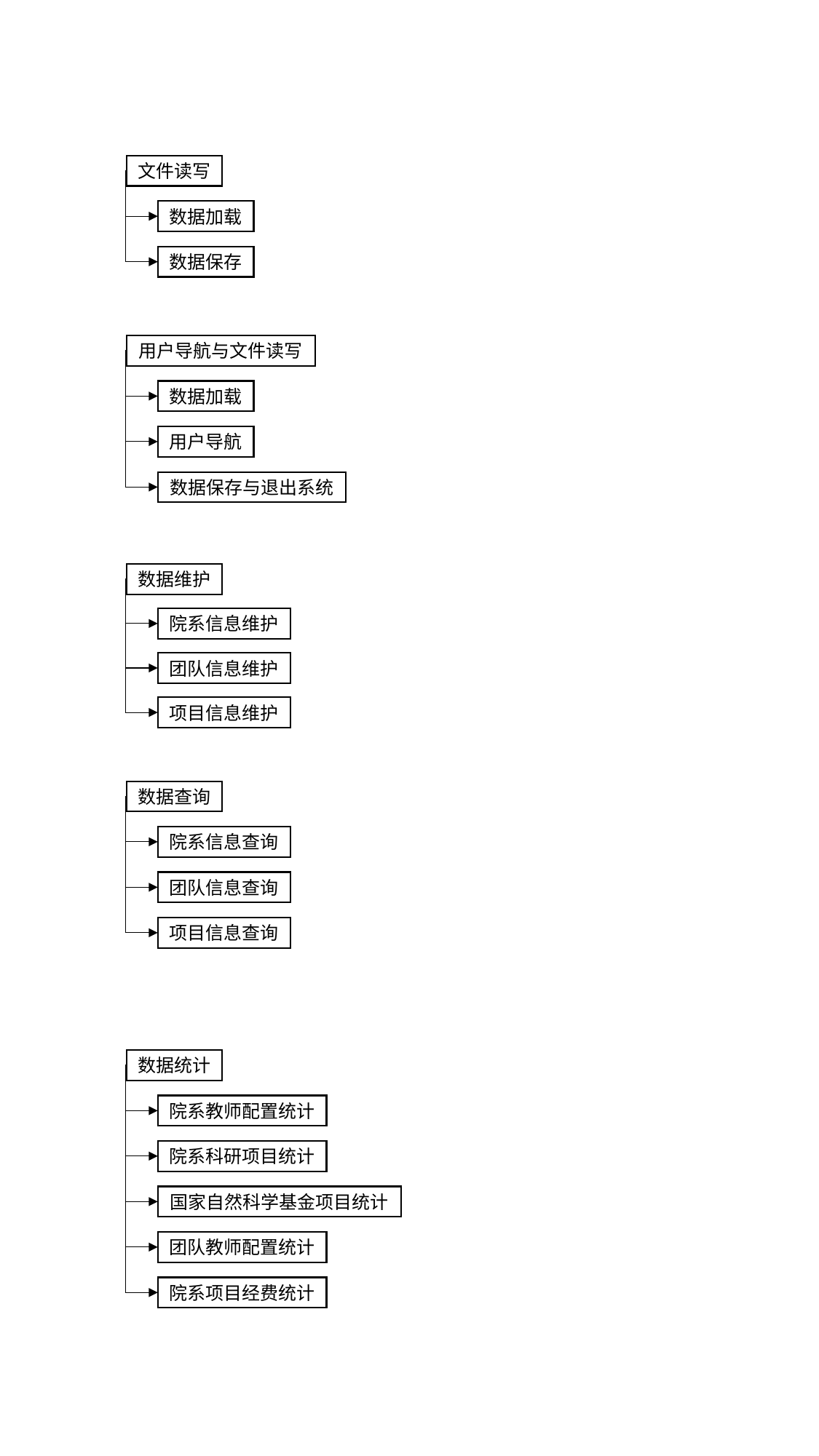

文件读写
数据加载
数据保存
用户导航与文件读写
数据加载
用户导航
数据保存与退出系统
数据维护
院系信息维护
团队信息维护
项目信息维护
数据查询
院系信息查询
团队信息查询
项目信息查询
数据统计
院系教师配置统计
院系科研项目统计
国家自然科学基金项目统计
团队教师配置统计
院系项目经费统计